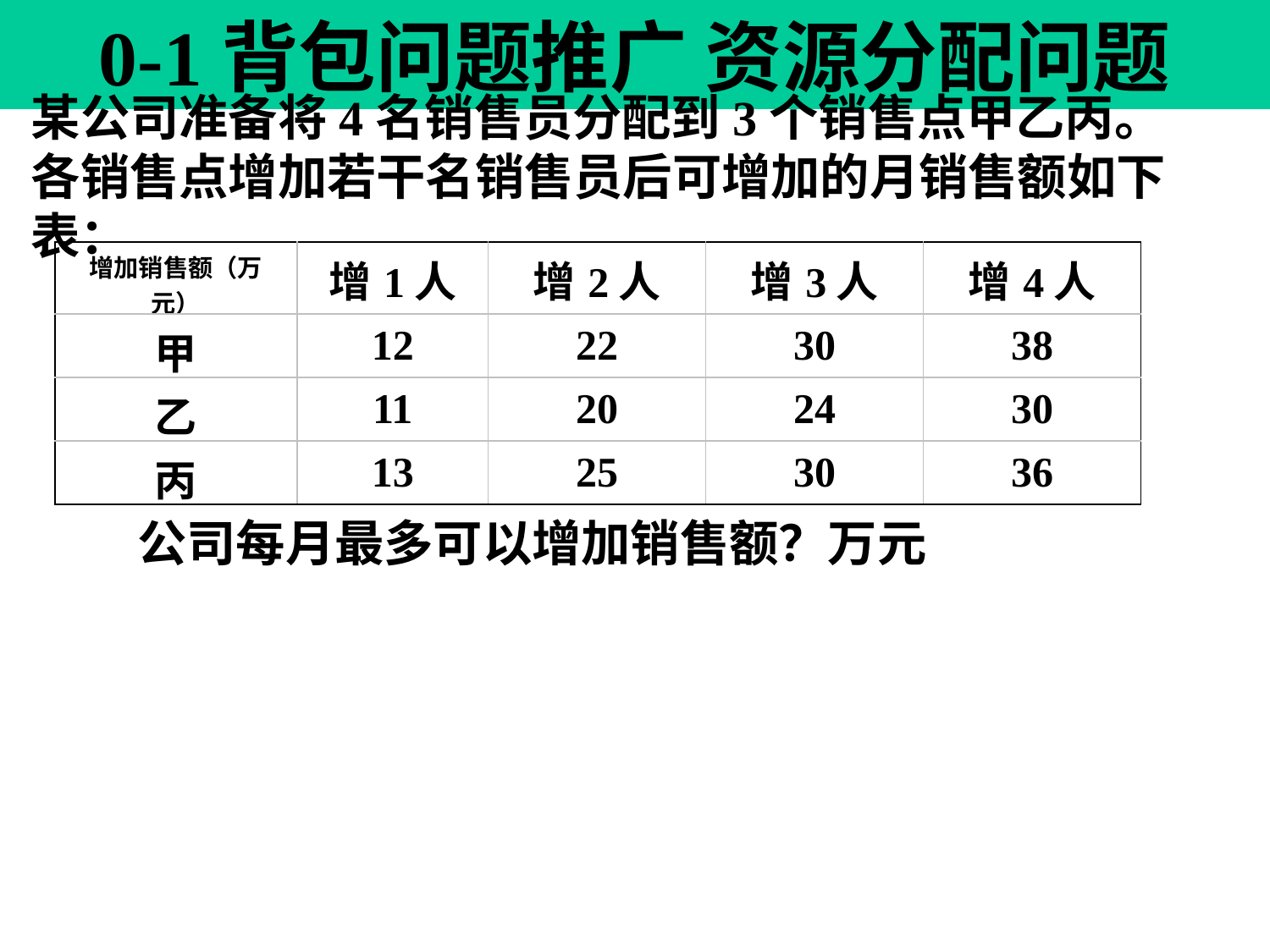

0-1背包问题推广 资源分配问题
某公司准备将4名销售员分配到3个销售点甲乙丙。 各销售点增加若干名销售员后可增加的月销售额如下表：

| 增加销售额（万元） | 增1人 | 增2人 | 增3人 | 增4人 |
| --- | --- | --- | --- | --- |
| 甲 | 12 | 22 | 30 | 38 |
| 乙 | 11 | 20 | 24 | 30 |
| 丙 | 13 | 25 | 30 | 36 |
公司每月最多可以增加销售额？万元